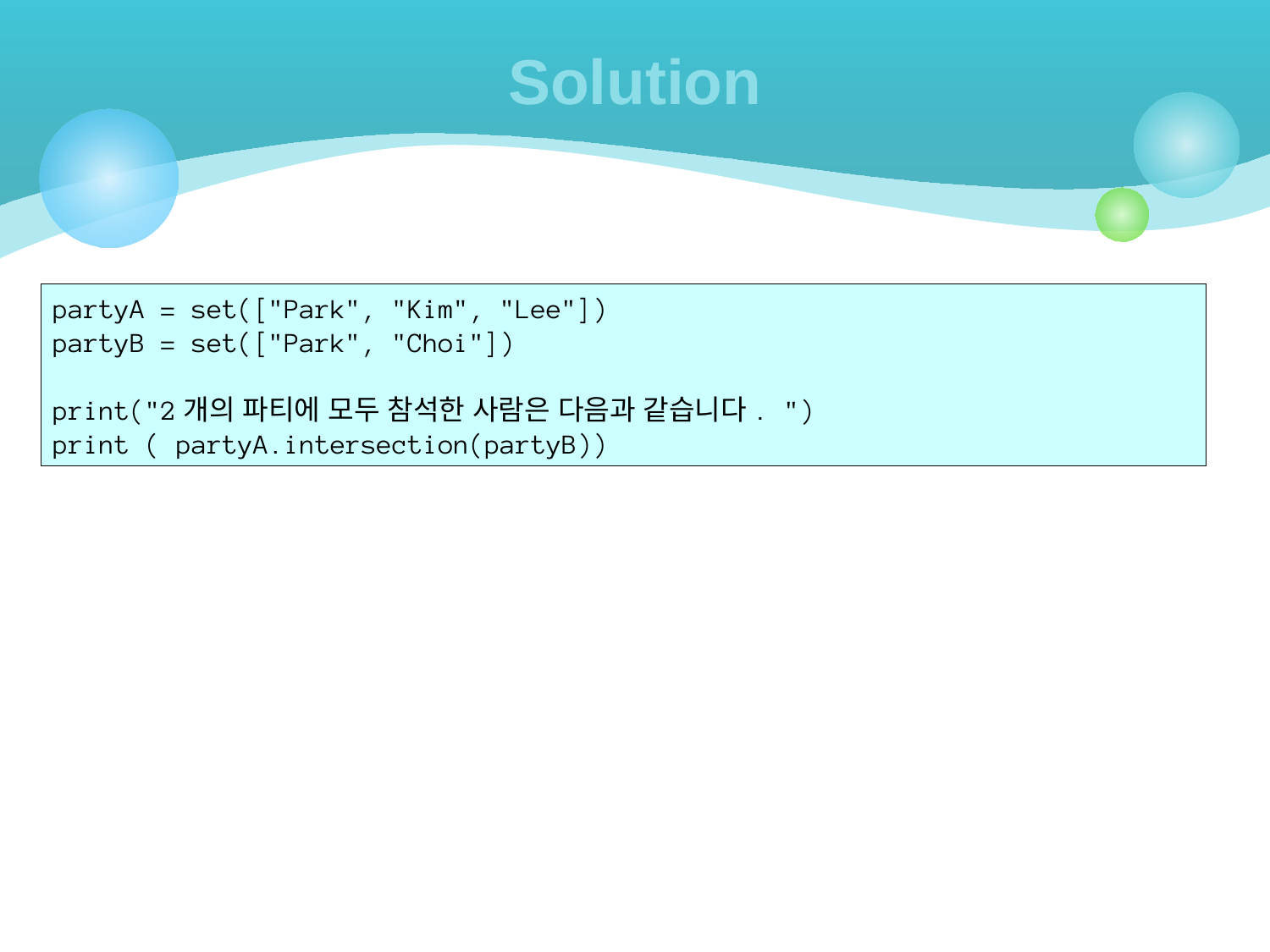

# Solution
partyA = set(["Park", "Kim", "Lee"])
partyB = set(["Park", "Choi"])

print("2개의 파티에 모두 참석한 사람은 다음과 같습니다. ")
print ( partyA.intersection(partyB))